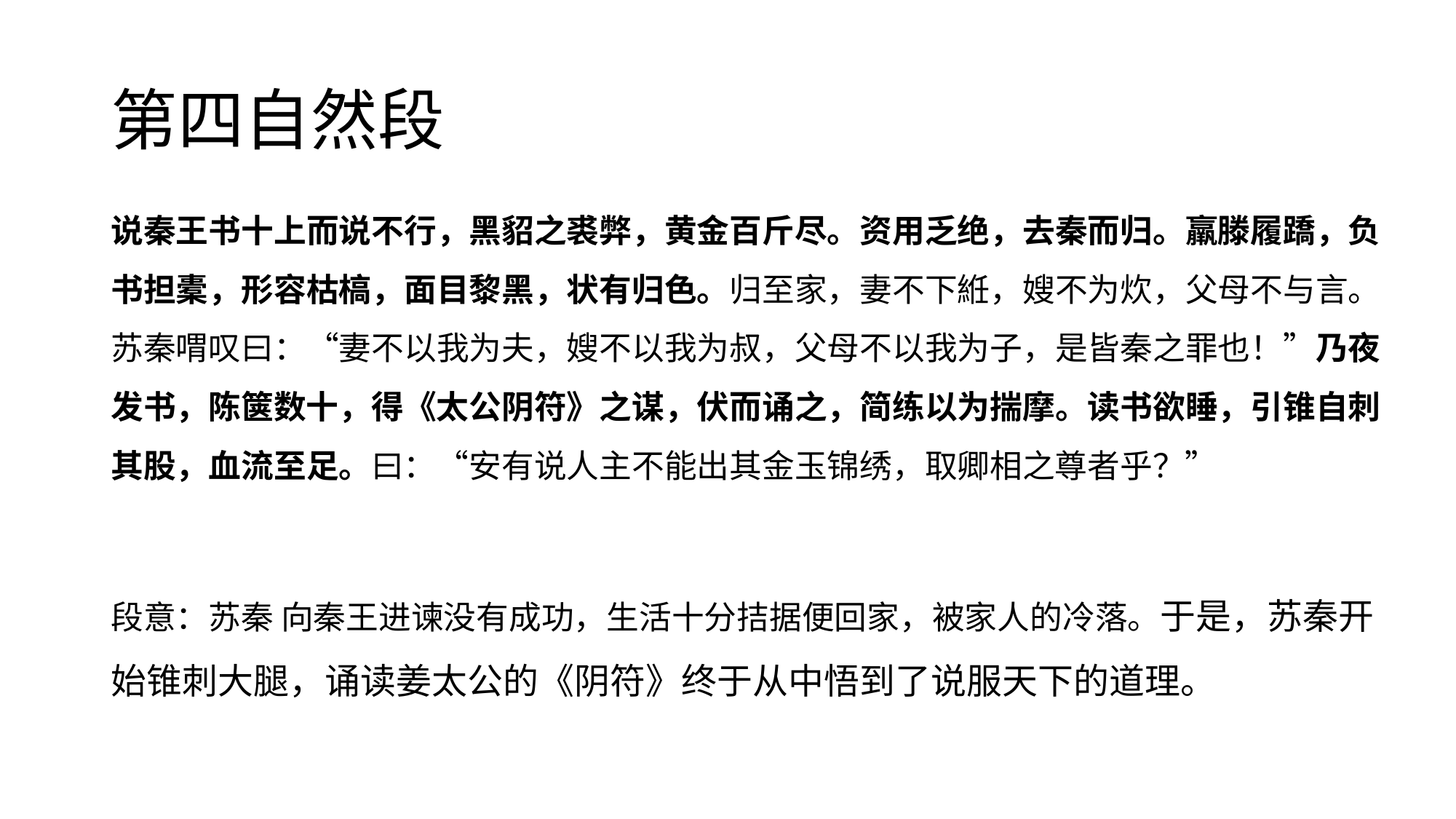

# 第四自然段
说秦王书十上而说不行，黑貂之裘弊，黄金百斤尽。资用乏绝，去秦而归。羸滕履蹻，负书担橐，形容枯槁，面目黎黑，状有归色。归至家，妻不下絍，嫂不为炊，父母不与言。苏秦喟叹曰：“妻不以我为夫，嫂不以我为叔，父母不以我为子，是皆秦之罪也！”乃夜发书，陈箧数十，得《太公阴符》之谋，伏而诵之，简练以为揣摩。读书欲睡，引锥自刺其股，血流至足。曰：“安有说人主不能出其金玉锦绣，取卿相之尊者乎？”

段意：苏秦 向秦王进谏没有成功，生活十分拮据便回家，被家人的冷落。于是，苏秦开始锥刺大腿，诵读姜太公的《阴符》终于从中悟到了说服天下的道理。